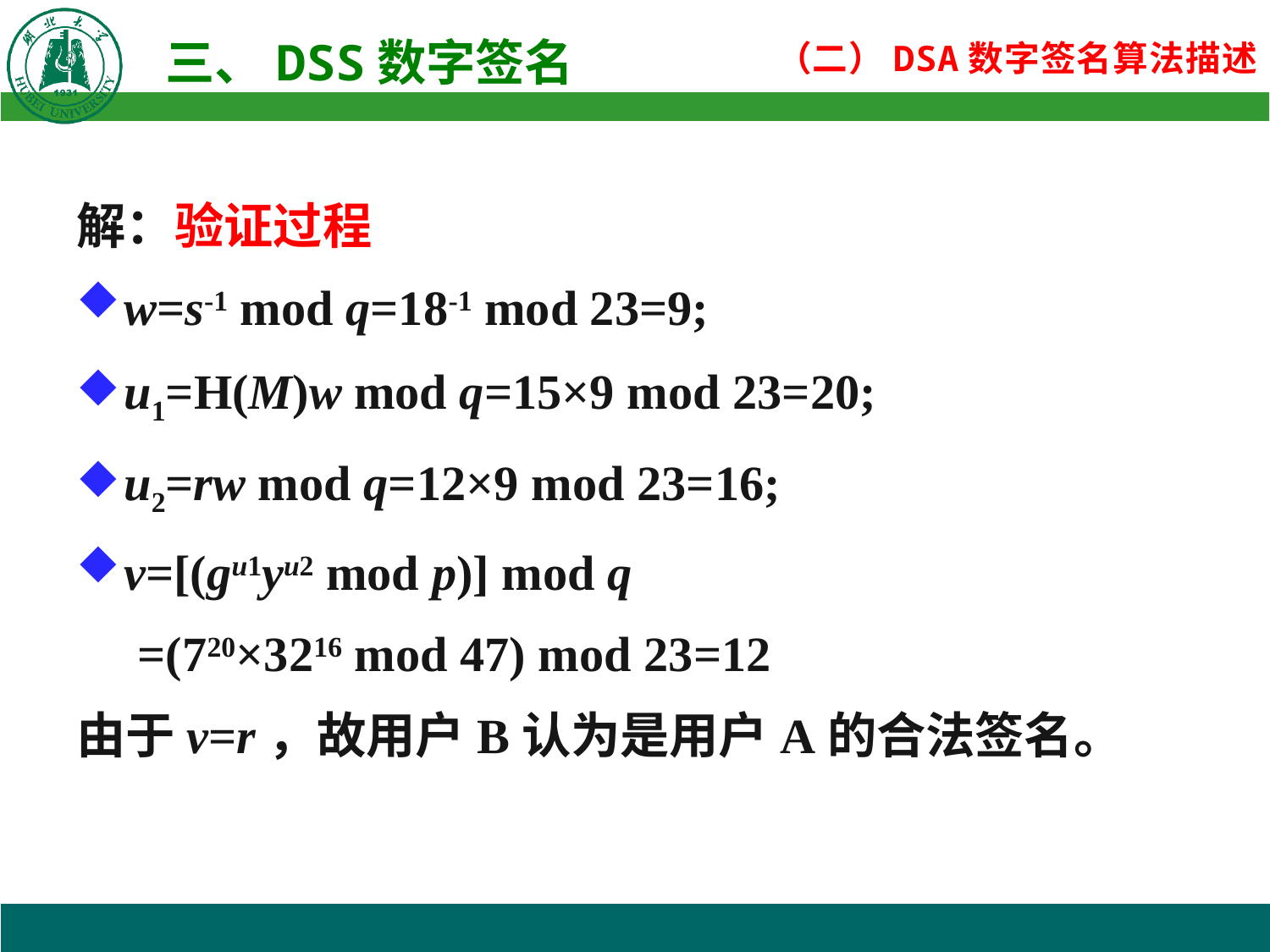

解：验证过程
w=s-1 mod q=18-1 mod 23=9;
u1=H(M)w mod q=15×9 mod 23=20;
u2=rw mod q=12×9 mod 23=16;
v=[(gu1yu2 mod p)] mod q
     =(720×3216 mod 47) mod 23=12
由于v=r，故用户B认为是用户A的合法签名。